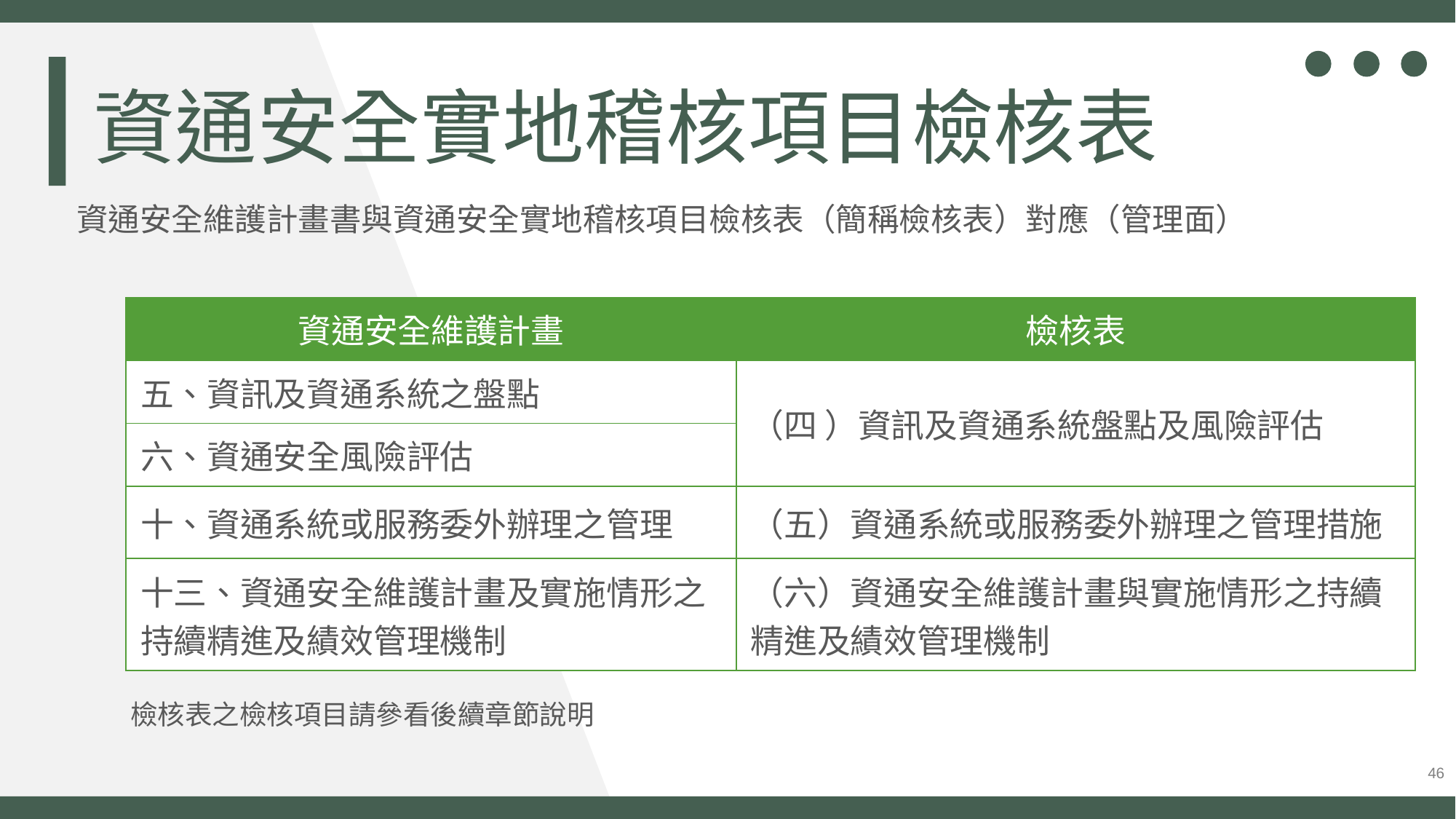

資通安全實地稽核項目檢核表
資通安全維護計畫書與資通安全實地稽核項目檢核表（簡稱檢核表）對應（管理面）
| 資通安全維護計畫 | 檢核表 |
| --- | --- |
| 五、資訊及資通系統之盤點 | （四 ）資訊及資通系統盤點及風險評估 |
| 六、資通安全風險評估 |  |
| 十、資通系統或服務委外辦理之管理 | （五）資通系統或服務委外辦理之管理措施 |
| 十三、資通安全維護計畫及實施情形之持續精進及績效管理機制 | （六）資通安全維護計畫與實施情形之持續精進及績效管理機制 |
檢核表之檢核項目請參看後續章節說明
46